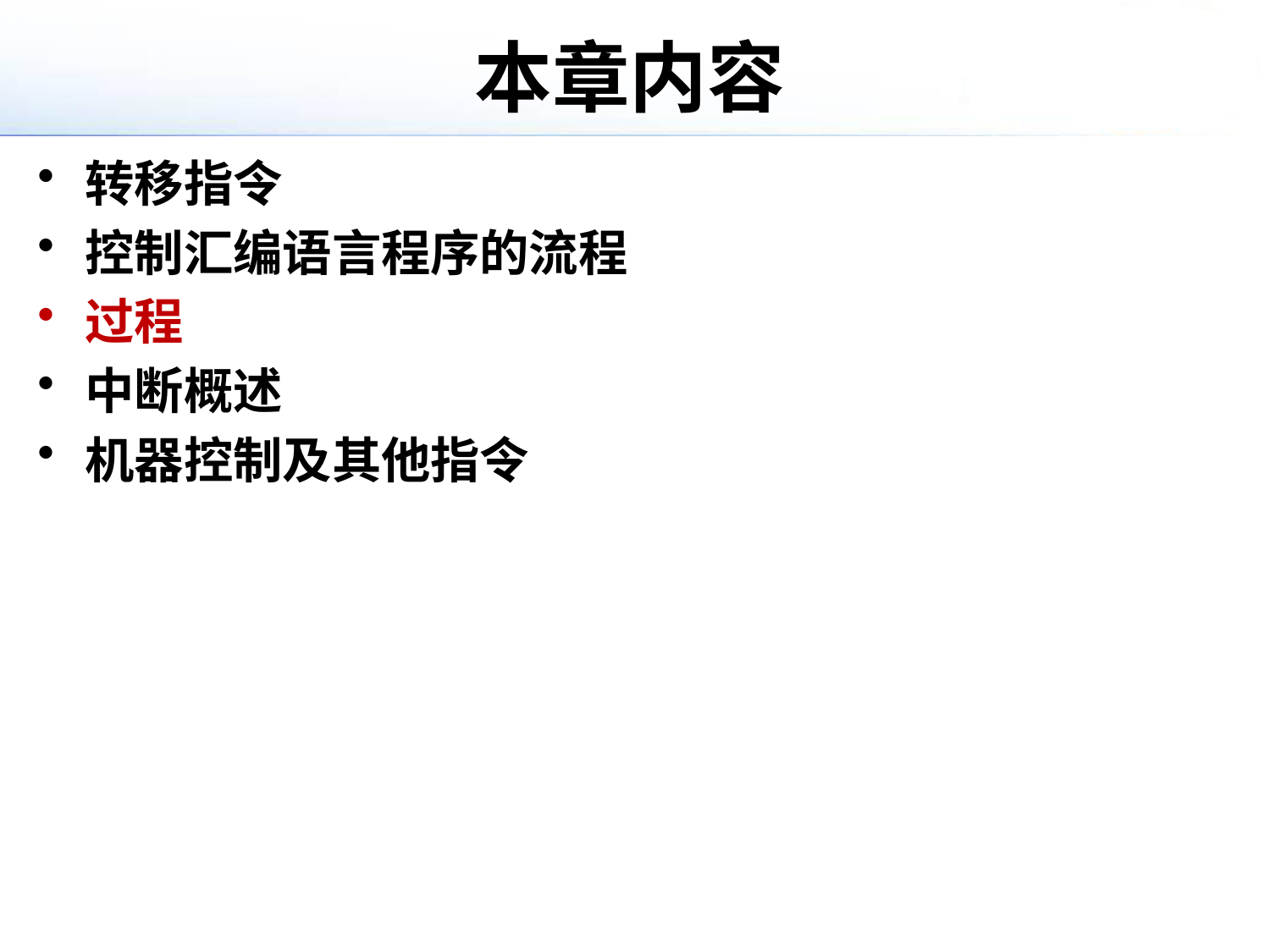

# 本章内容
转移指令
控制汇编语言程序的流程
过程
中断概述
机器控制及其他指令